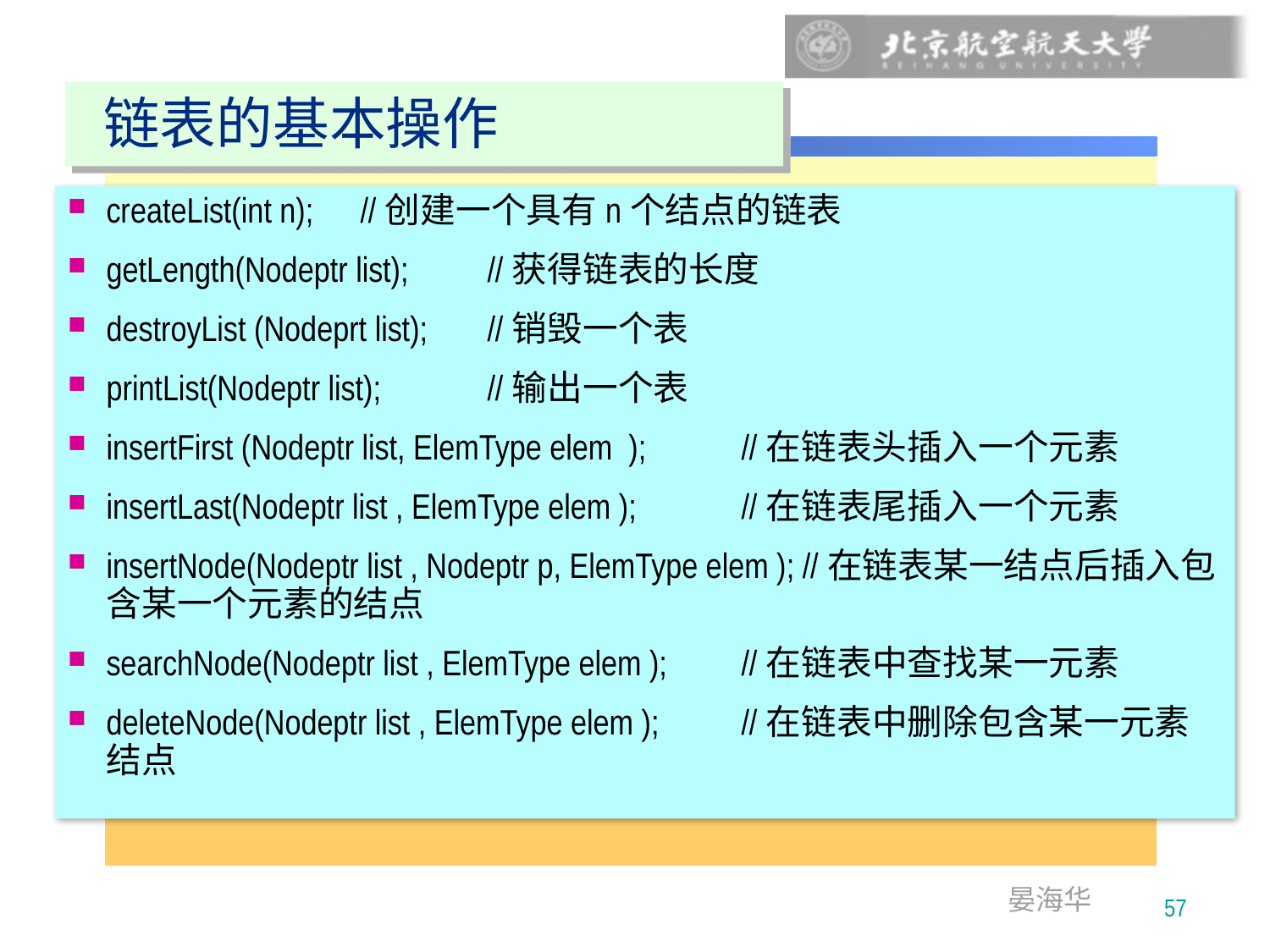

链表的基本操作
createList(int n); 	//创建一个具有n个结点的链表
getLength(Nodeptr list);	//获得链表的长度
destroyList (Nodeprt list);	//销毁一个表
printList(Nodeptr list);	//输出一个表
insertFirst (Nodeptr list, ElemType elem  );	//在链表头插入一个元素
insertLast(Nodeptr list , ElemType elem ); 	//在链表尾插入一个元素
insertNode(Nodeptr list , Nodeptr p, ElemType elem ); //在链表某一结点后插入包含某一个元素的结点
searchNode(Nodeptr list , ElemType elem ); 	//在链表中查找某一元素
deleteNode(Nodeptr list , ElemType elem );	//在链表中删除包含某一元素结点

57